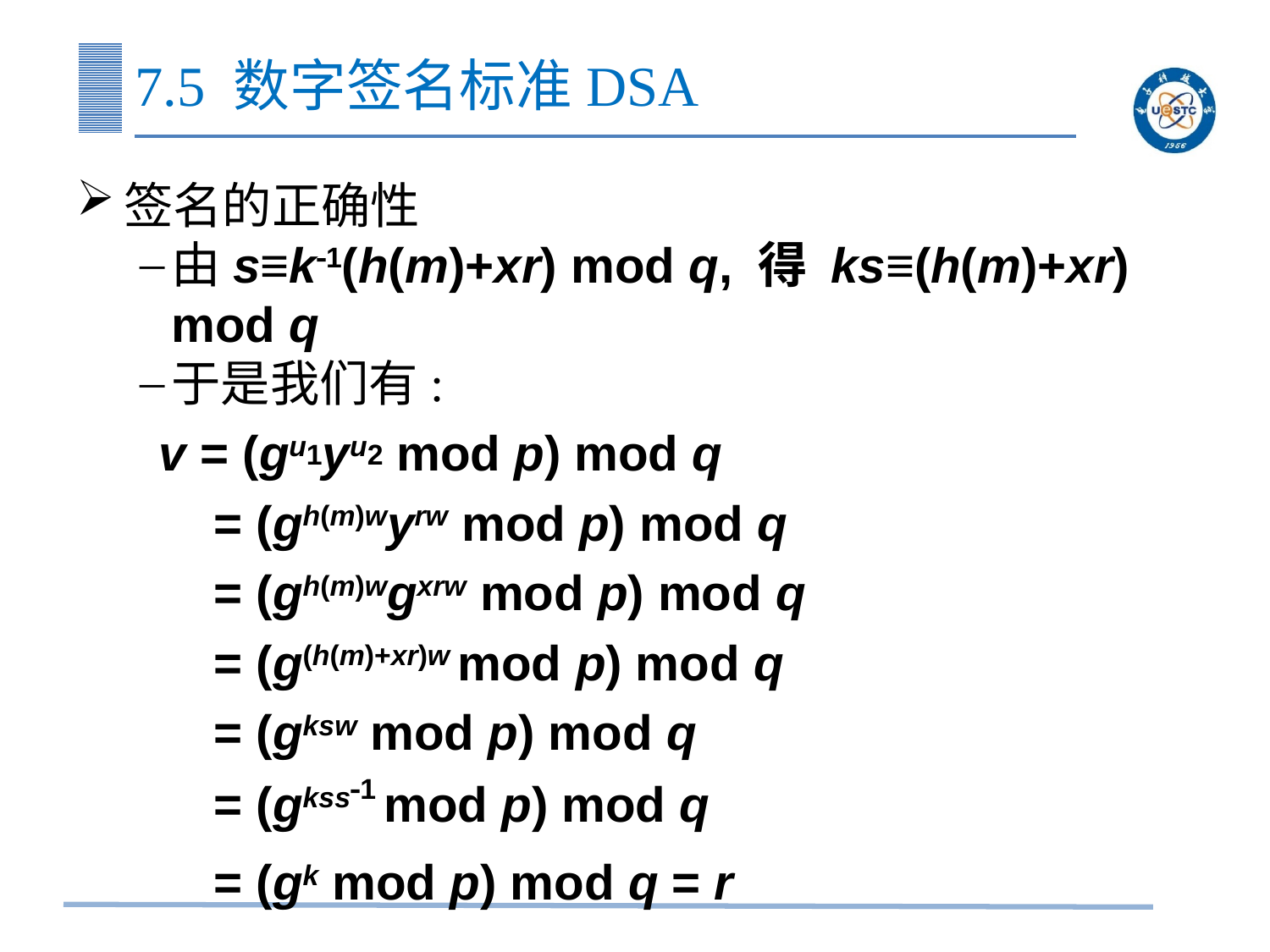

# 7.5 数字签名标准DSA
签名的正确性
由s≡k−1(h(m)+xr) mod q, 得 ks≡(h(m)+xr) mod q
于是我们有:
      v = (gu1yu2 mod p) mod q
          = (gh(m)wyrw mod p) mod q
          = (gh(m)wgxrw mod p) mod q
          = (g(h(m)+xr)w mod p) mod q
          = (gksw mod p) mod q
          = (gkss−1 mod p) mod q
          = (gk mod p) mod q = r